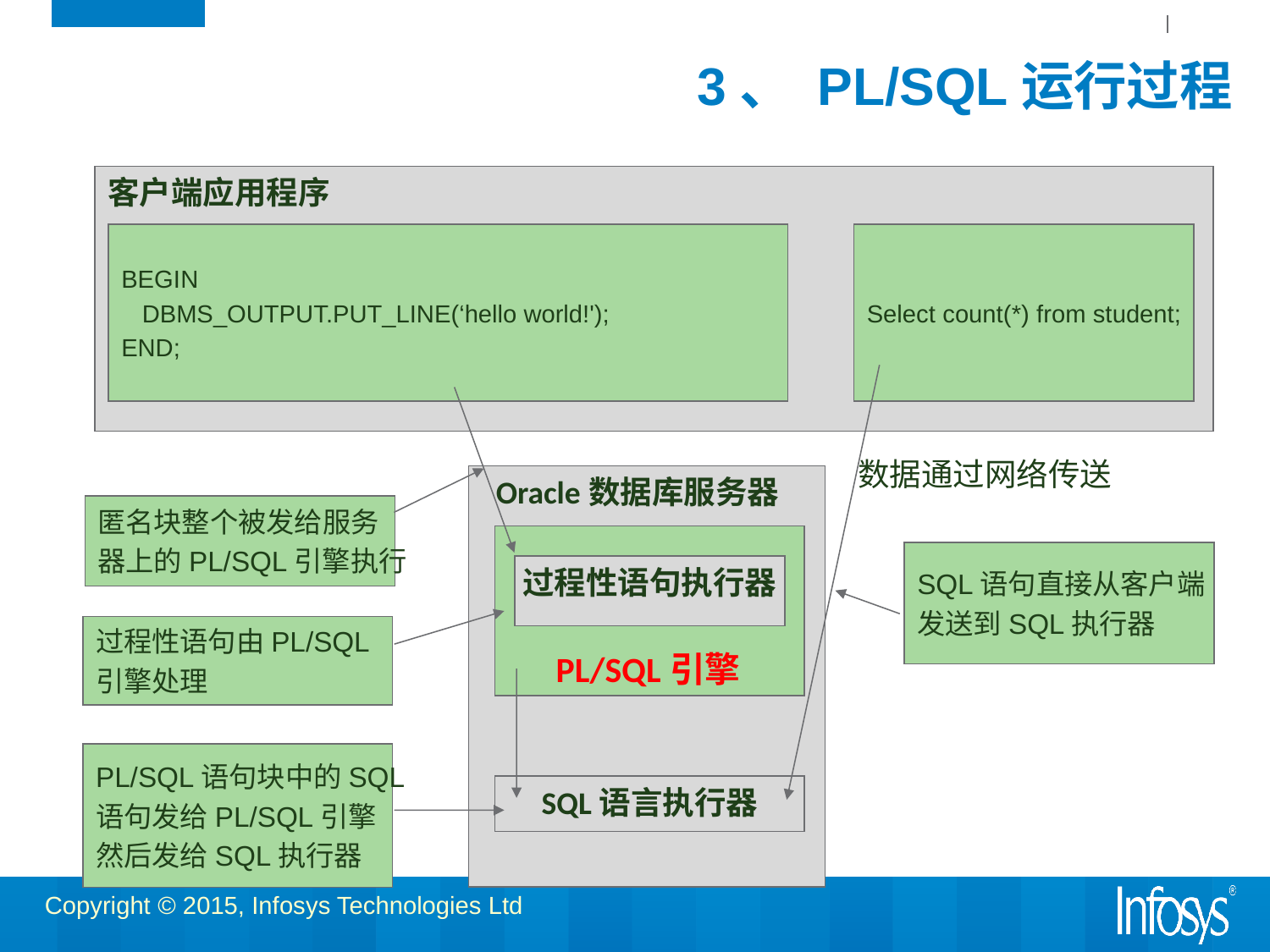

# 3、 PL/SQL运行过程
客户端应用程序

BEGIN
   DBMS_OUTPUT.PUT_LINE(‘hello world!');
END;
Select count(*) from student;

数据通过网络传送
  Oracle数据库服务器

匿名块整个被发给服务
器上的PL/SQL引擎执行
      PL/SQL引擎
SQL语句直接从客户端
发送到SQL执行器
过程性语句执行器

过程性语句由PL/SQL
引擎处理

PL/SQL语句块中的SQL
语句发给PL/SQL引擎
然后发给SQL执行器
SQL语言执行器